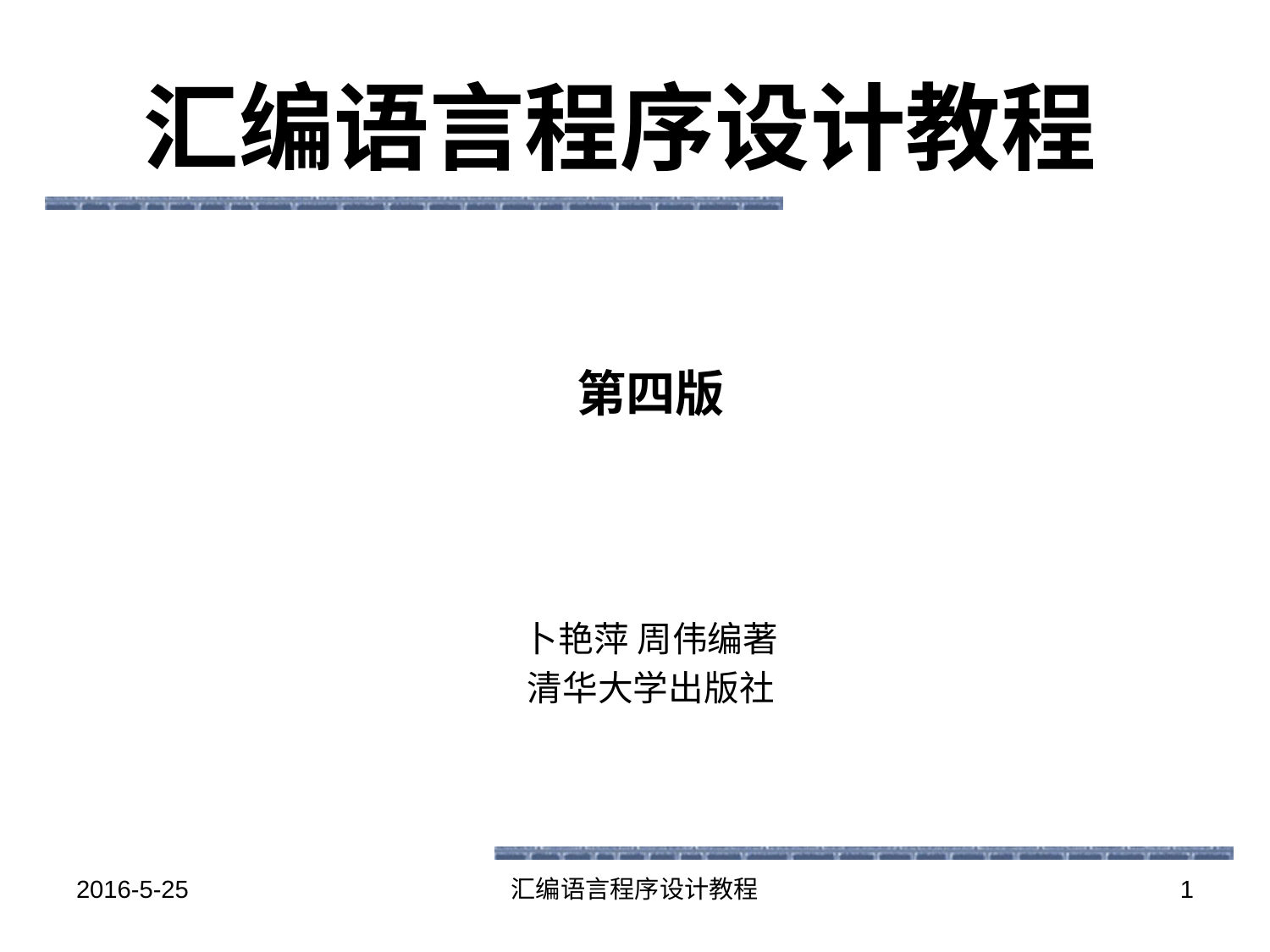

# 汇编语言程序设计教程
第四版

卜艳萍 周伟编著
清华大学出版社
2016-5-25
汇编语言程序设计教程
1